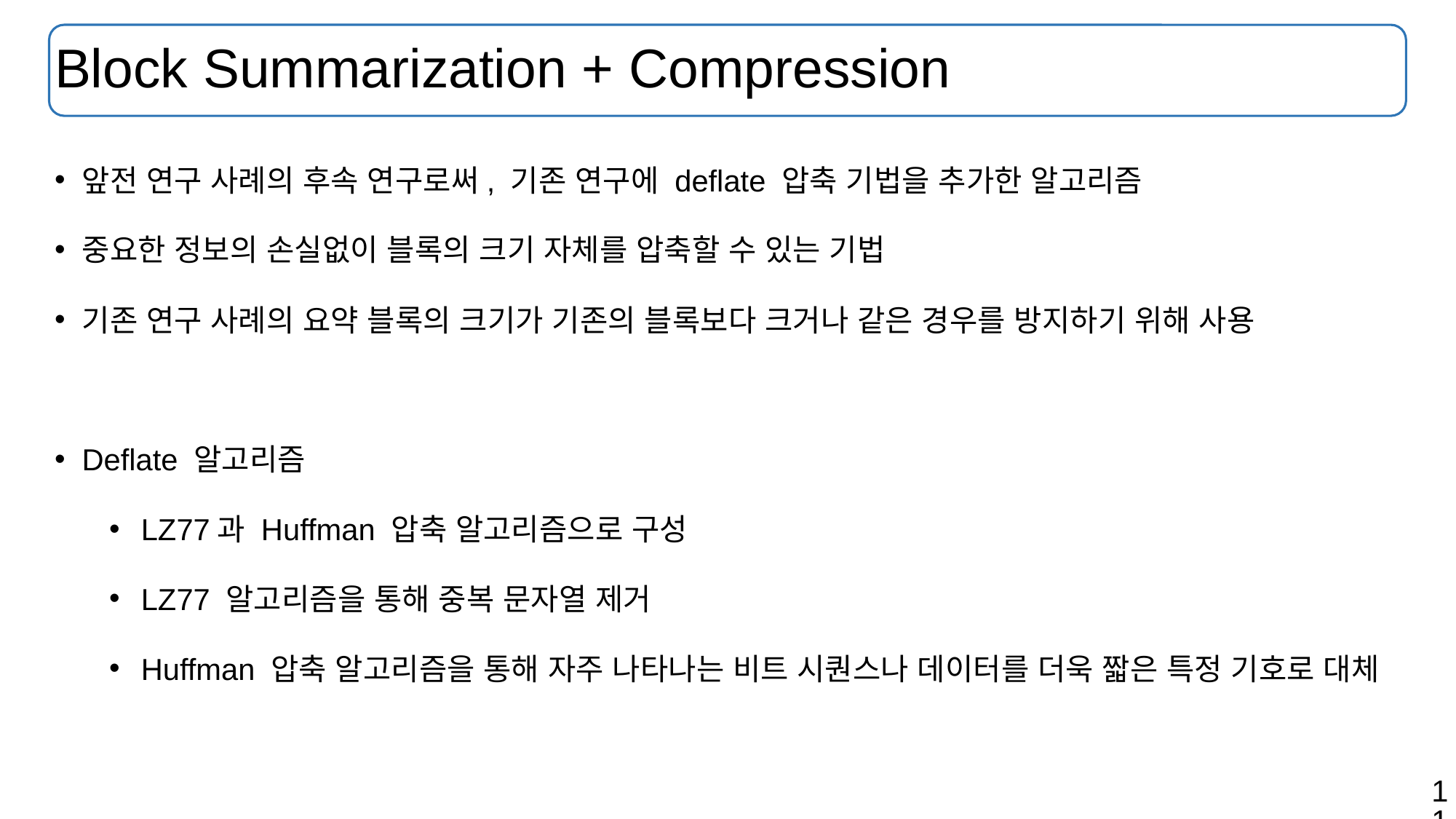

# Block Summarization + Compression
앞전 연구 사례의 후속 연구로써, 기존 연구에 deflate 압축 기법을 추가한 알고리즘
중요한 정보의 손실없이 블록의 크기 자체를 압축할 수 있는 기법
기존 연구 사례의 요약 블록의 크기가 기존의 블록보다 크거나 같은 경우를 방지하기 위해 사용

Deflate 알고리즘
LZ77과 Huffman 압축 알고리즘으로 구성
LZ77 알고리즘을 통해 중복 문자열 제거
Huffman 압축 알고리즘을 통해 자주 나타나는 비트 시퀀스나 데이터를 더욱 짧은 특정 기호로 대체

11